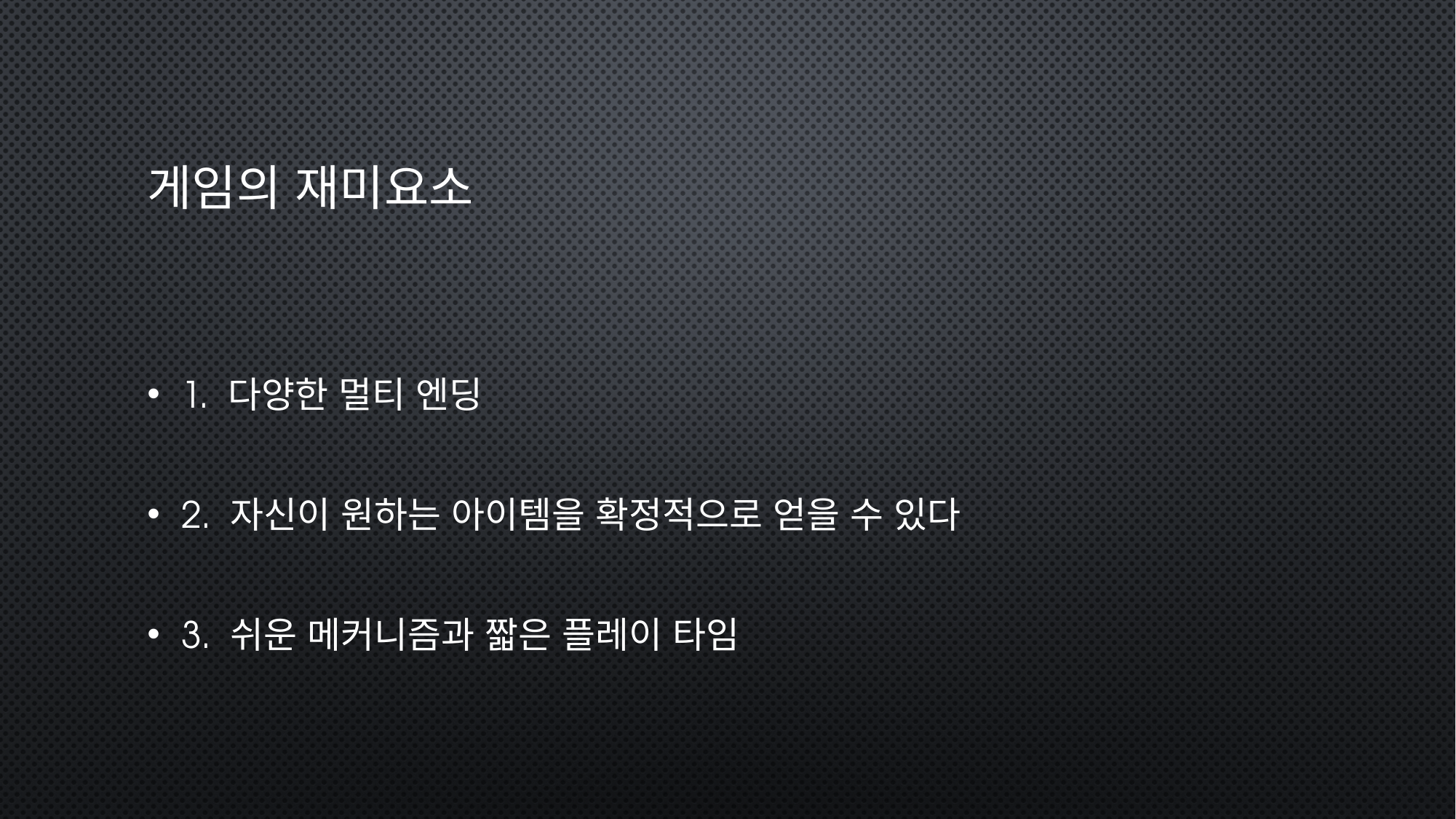

# 게임의 재미요소

1. 다양한 멀티 엔딩

2. 자신이 원하는 아이템을 확정적으로 얻을 수 있다

3. 쉬운 메커니즘과 짧은 플레이 타임